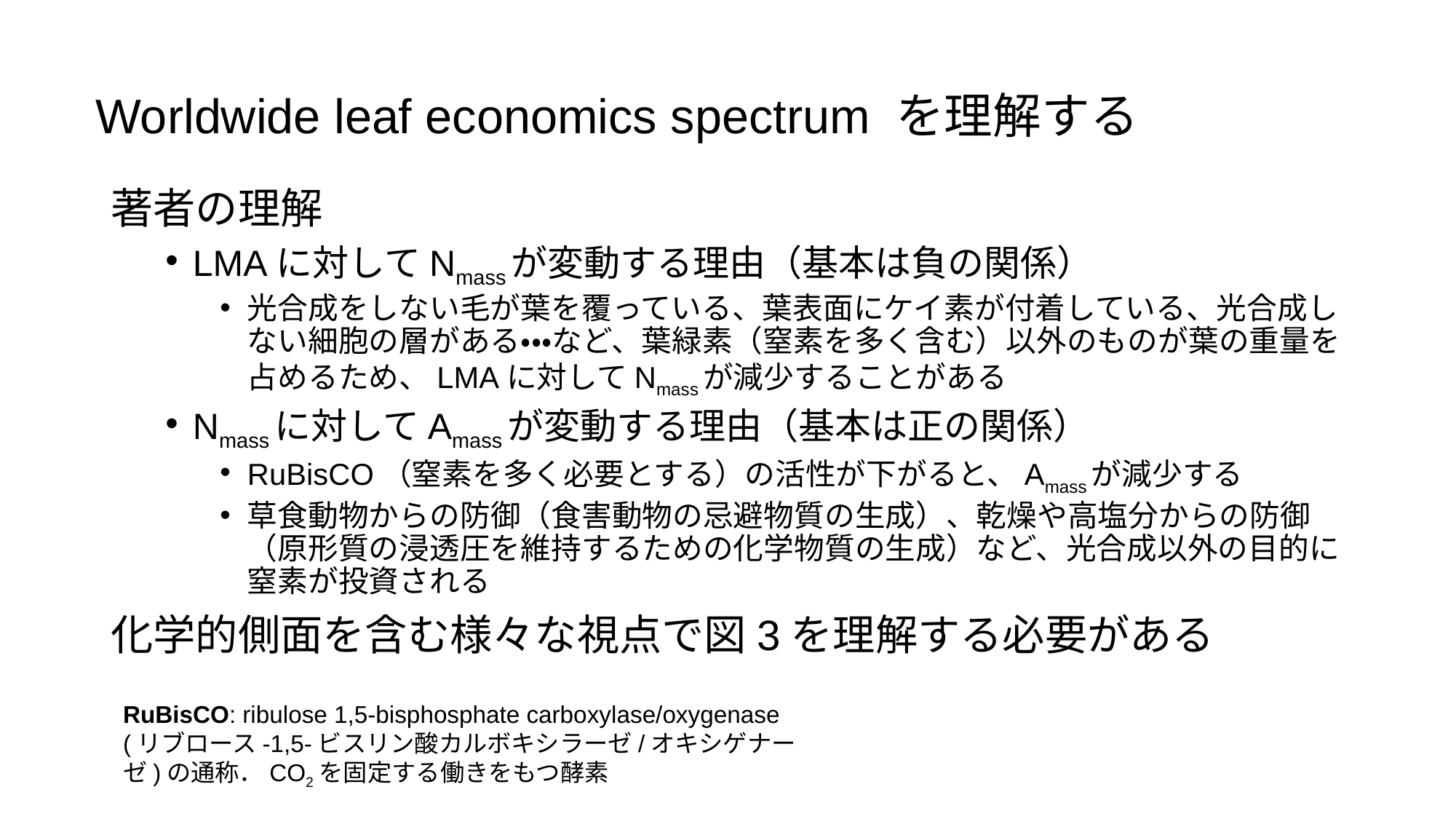

# Worldwide leaf economics spectrum を理解する
著者の理解
LMAに対してNmassが変動する理由（基本は負の関係）
光合成をしない毛が葉を覆っている、葉表面にケイ素が付着している、光合成しない細胞の層がある・・・など、葉緑素（窒素を多く含む）以外のものが葉の重量を占めるため、LMAに対してNmassが減少することがある
Nmassに対してAmassが変動する理由（基本は正の関係）
RuBisCO（窒素を多く必要とする）の活性が下がると、Amassが減少する
草食動物からの防御（食害動物の忌避物質の生成）、乾燥や高塩分からの防御（原形質の浸透圧を維持するための化学物質の生成）など、光合成以外の目的に窒素が投資される
化学的側面を含む様々な視点で図3を理解する必要がある

RuBisCO: ribulose 1,5-bisphosphate carboxylase/oxygenase (リブロース-1,5-ビスリン酸カルボキシラーゼ/オキシゲナーゼ)の通称．CO2を固定する働きをもつ酵素